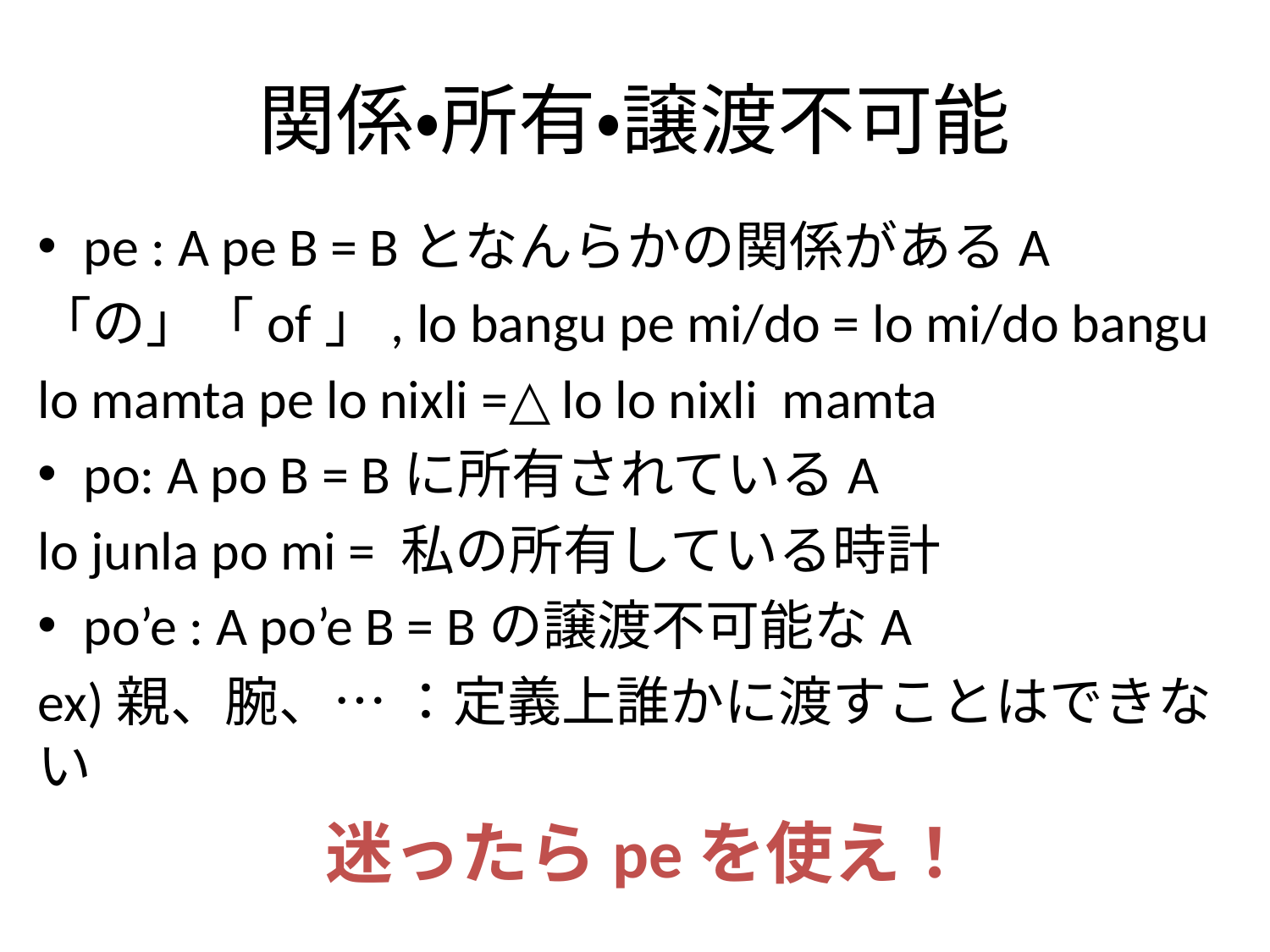

# 関係・所有・譲渡不可能
pe : A pe B = Bとなんらかの関係があるA
「の」「of」, lo bangu pe mi/do = lo mi/do bangu
lo mamta pe lo nixli =△ lo lo nixli  mamta
po: A po B = Bに所有されているA
lo junla po mi = 私の所有している時計
po’e : A po’e B = Bの譲渡不可能なA
ex)親、腕、… ：定義上誰かに渡すことはできない
迷ったらpeを使え！